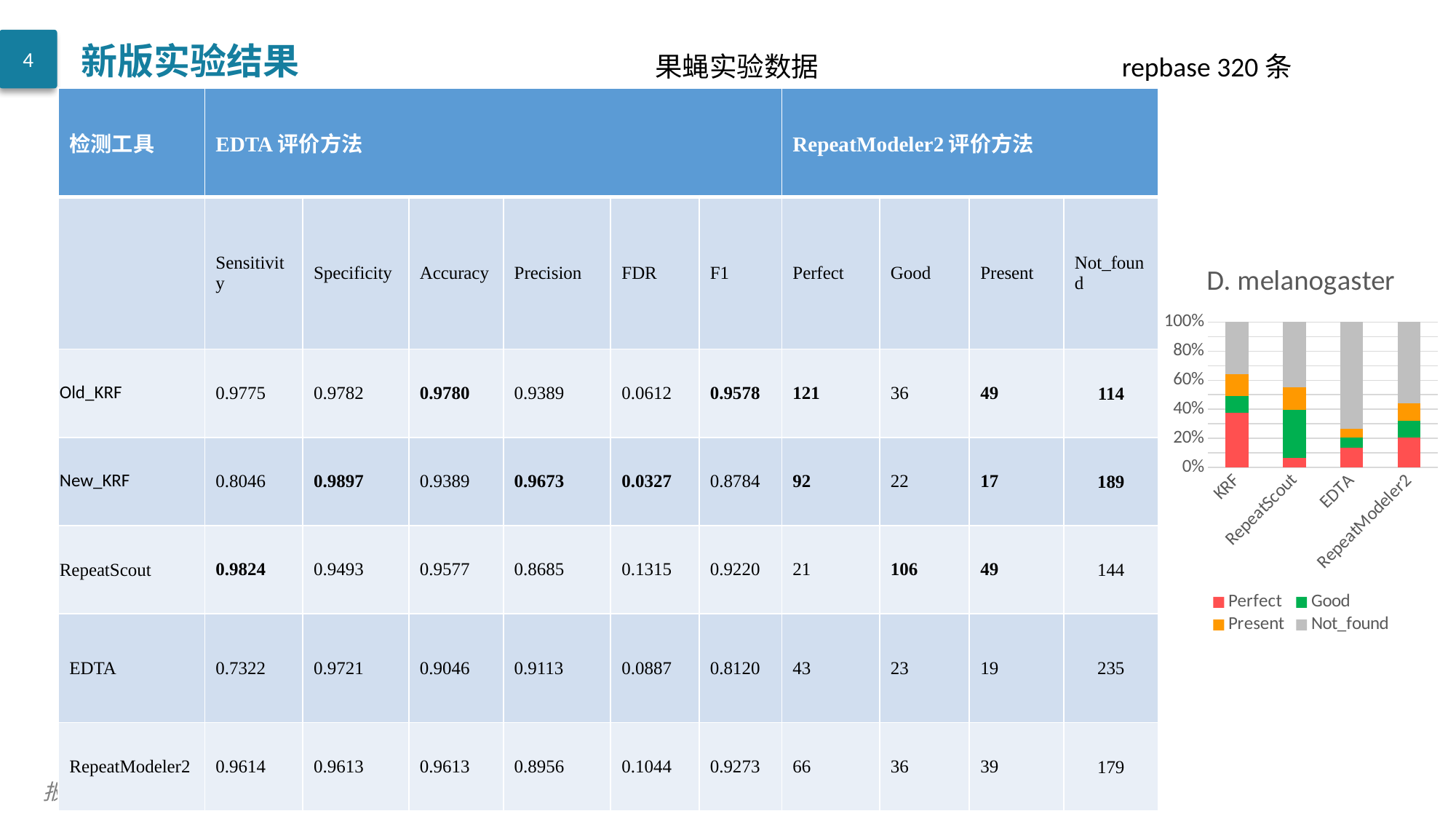

4
新版实验结果
果蝇实验数据
repbase 320条
| 检测工具 | EDTA评价方法 |  |  |  |  |  | RepeatModeler2评价方法 |  |  |  |
| --- | --- | --- | --- | --- | --- | --- | --- | --- | --- | --- |
|  | Sensitivity | Specificity | Accuracy | Precision | FDR | F1 | Perfect | Good | Present | Not\_found |
| Old\_KRF | 0.9775 | 0.9782 | 0.9780 | 0.9389 | 0.0612 | 0.9578 | 121 | 36 | 49 | 114 |
| New\_KRF | 0.8046 | 0.9897 | 0.9389 | 0.9673 | 0.0327 | 0.8784 | 92 | 22 | 17 | 189 |
| RepeatScout | 0.9824 | 0.9493 | 0.9577 | 0.8685 | 0.1315 | 0.9220 | 21 | 106 | 49 | 144 |
| EDTA | 0.7322 | 0.9721 | 0.9046 | 0.9113 | 0.0887 | 0.8120 | 43 | 23 | 19 | 235 |
| RepeatModeler2 | 0.9614 | 0.9613 | 0.9613 | 0.8956 | 0.1044 | 0.9273 | 66 | 36 | 39 | 179 |

### Chart: D. melanogaster

| Category | Perfect | Good | Present | Not_found |
|---|---|---|---|---|
| KRF | 0.378125 | 0.1125 | 0.153125 | 0.35625 |
| RepeatScout | 0.065625 | 0.33125 | 0.153125 | 0.45 |
| EDTA | 0.134375 | 0.071875 | 0.059375 | 0.734375 |
| RepeatModeler2 | 0.20625 | 0.1125 | 0.121875 | 0.559375 |
报告人： 胡康